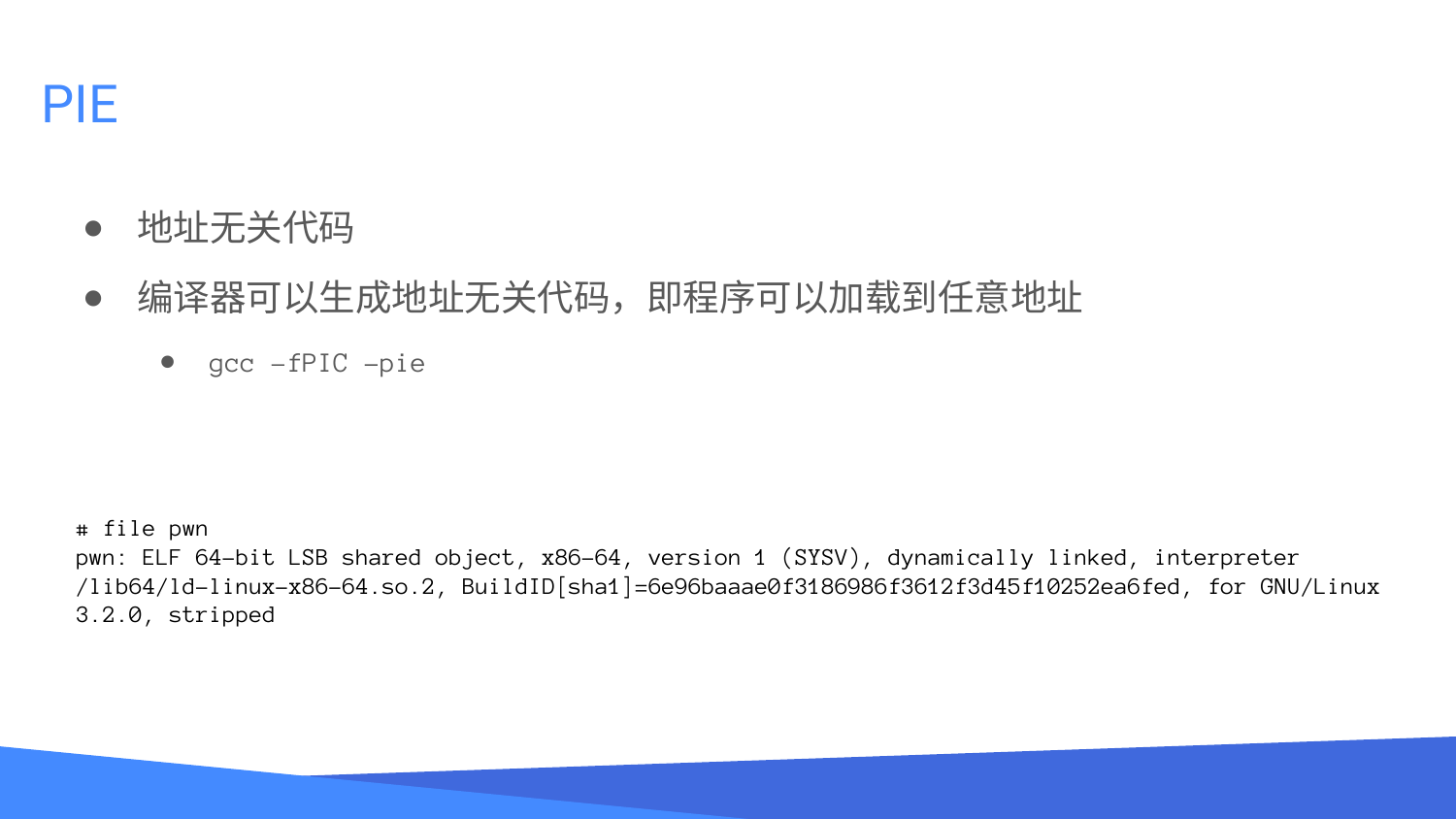

# PIE
地址无关代码
编译器可以生成地址无关代码，即程序可以加载到任意地址
gcc –fPIC -pie
# file pwn
pwn: ELF 64-bit LSB shared object, x86-64, version 1 (SYSV), dynamically linked, interpreter /lib64/ld-linux-x86-64.so.2, BuildID[sha1]=6e96baaae0f3186986f3612f3d45f10252ea6fed, for GNU/Linux 3.2.0, stripped